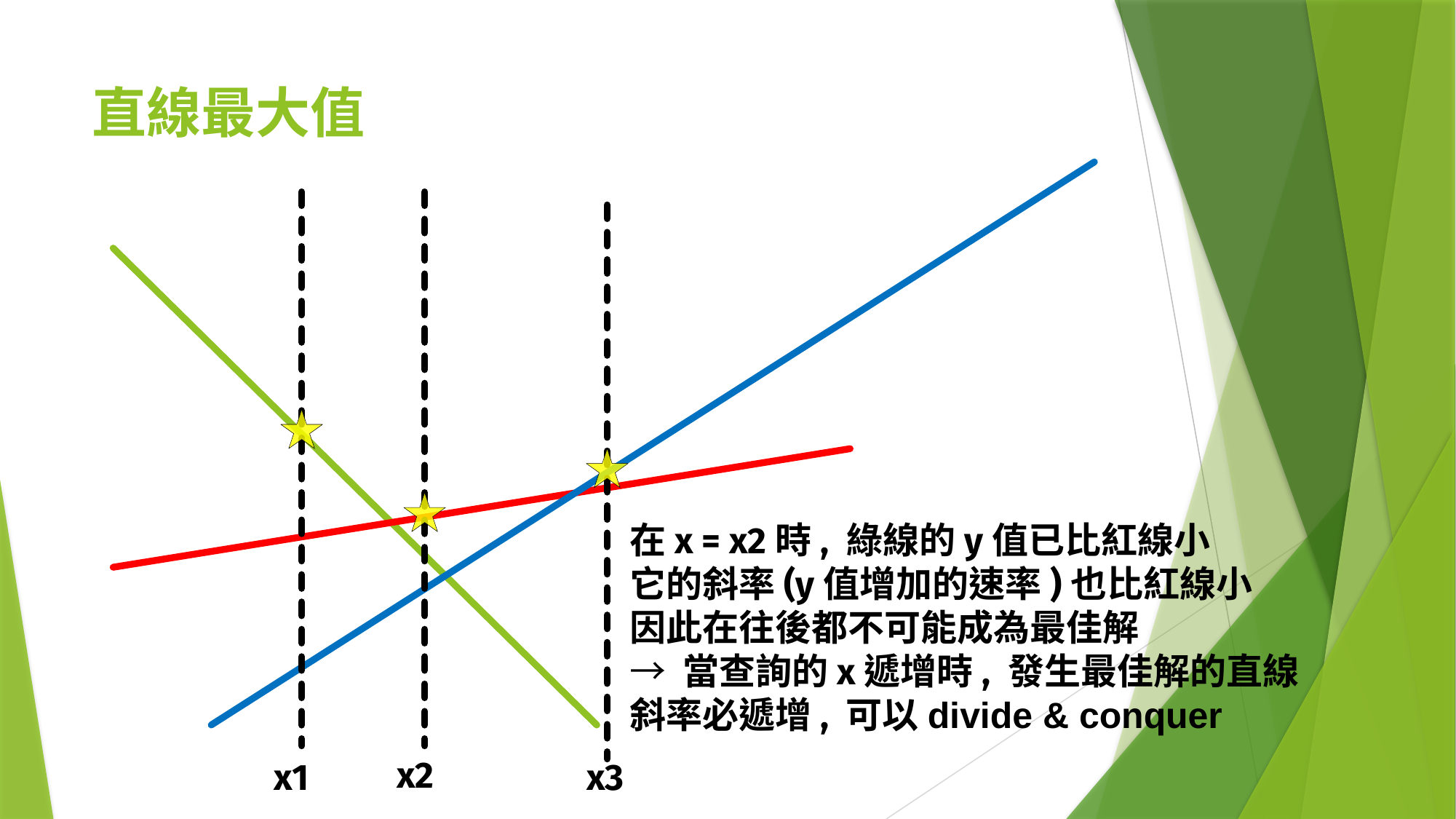

# 直線最大值

在x = x2時, 綠線的y值已比紅線小
它的斜率(y值增加的速率)也比紅線小
因此在往後都不可能成為最佳解
→ 當查詢的x遞增時, 發生最佳解的直線
斜率必遞增, 可以divide & conquer
x2
x3
x1